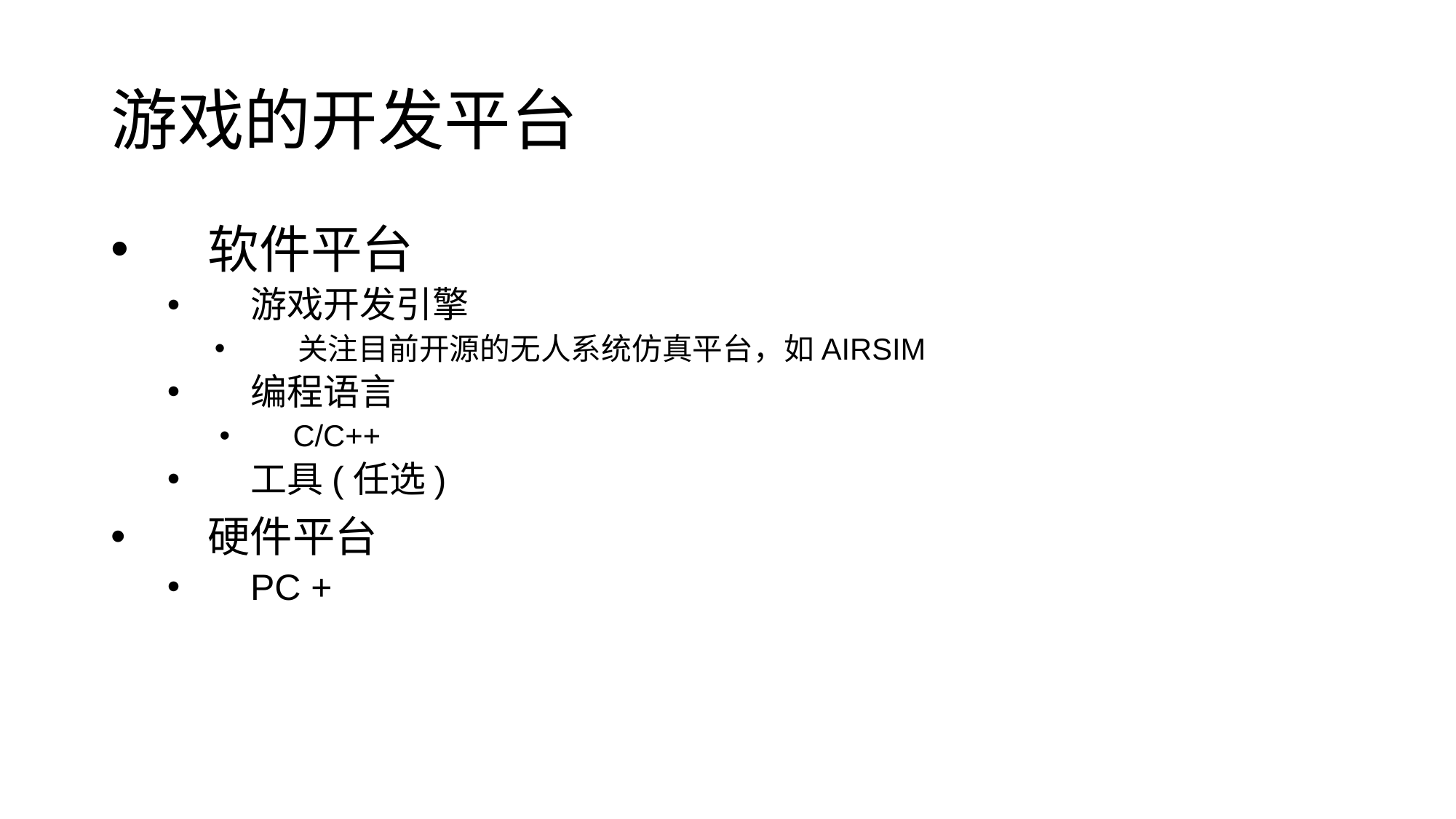

# 游戏的开发平台
软件平台
游戏开发引擎
关注目前开源的无人系统仿真平台，如AIRSIM
编程语言
C/C++
工具(任选)
硬件平台
PC +